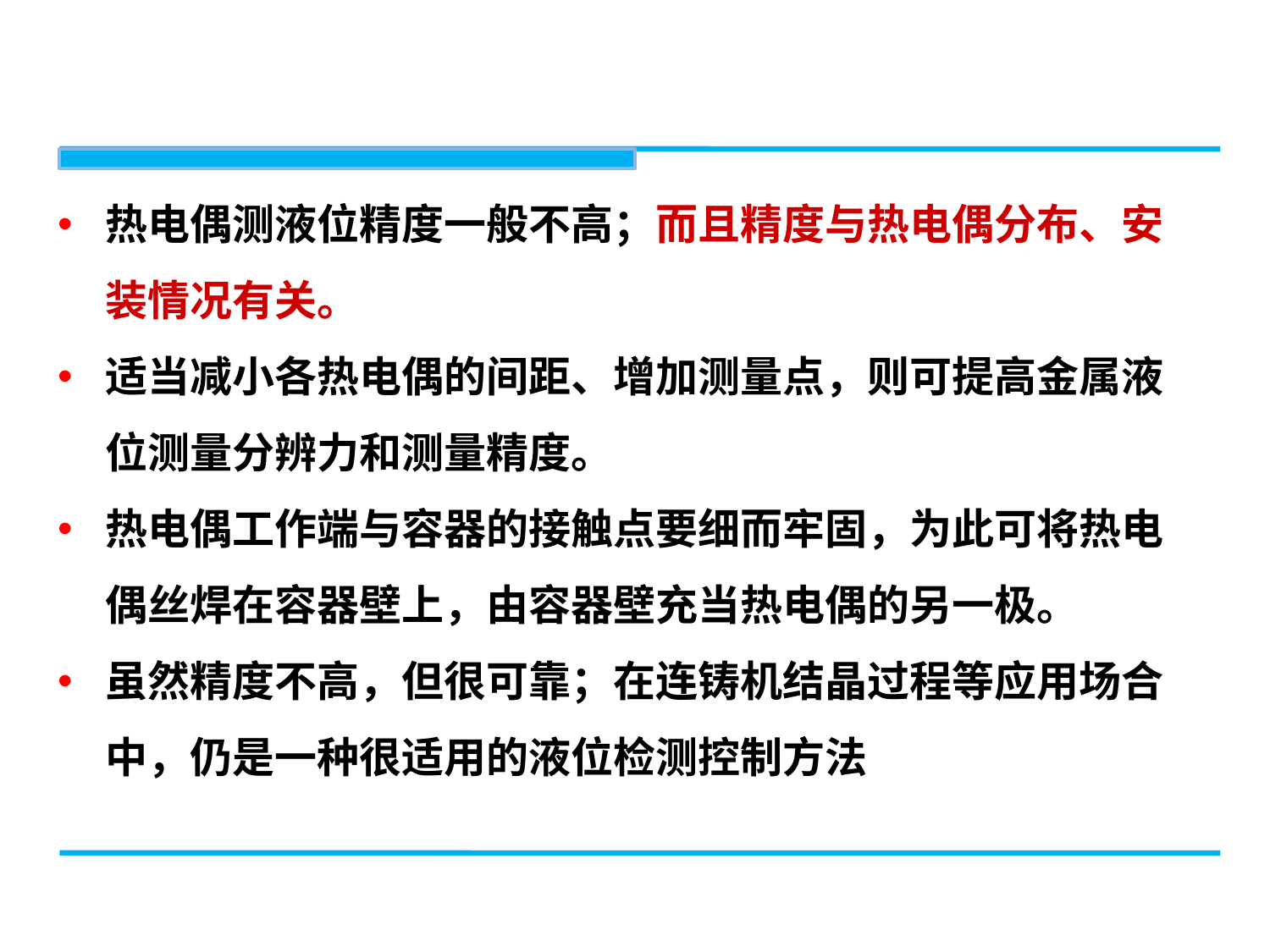

热电偶测液位精度一般不高；而且精度与热电偶分布、安装情况有关。
适当减小各热电偶的间距、增加测量点，则可提高金属液位测量分辨力和测量精度。
热电偶工作端与容器的接触点要细而牢固，为此可将热电偶丝焊在容器壁上，由容器壁充当热电偶的另一极。
虽然精度不高，但很可靠；在连铸机结晶过程等应用场合中，仍是一种很适用的液位检测控制方法